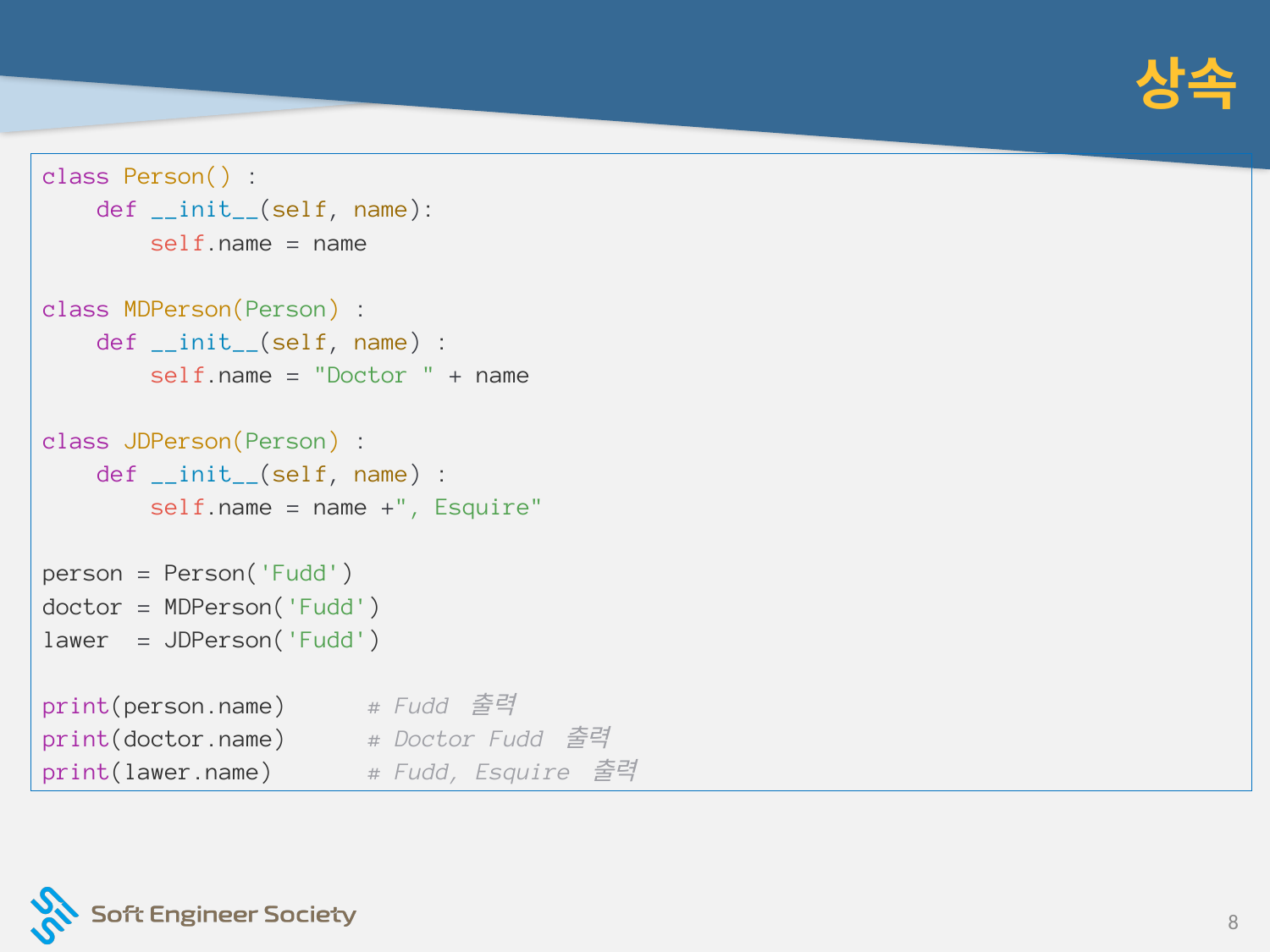

# 상속
class Person() :
    def __init__(self, name):
        self.name = name

class MDPerson(Person) :
    def __init__(self, name) :
        self.name = "Doctor " + name

class JDPerson(Person) :
    def __init__(self, name) :
        self.name = name +", Esquire"

person = Person('Fudd')
doctor = MDPerson('Fudd')
lawer  = JDPerson('Fudd')

print(person.name)      # Fudd 출력
print(doctor.name)      # Doctor Fudd 출력
print(lawer.name)       # Fudd, Esquire 출력
8